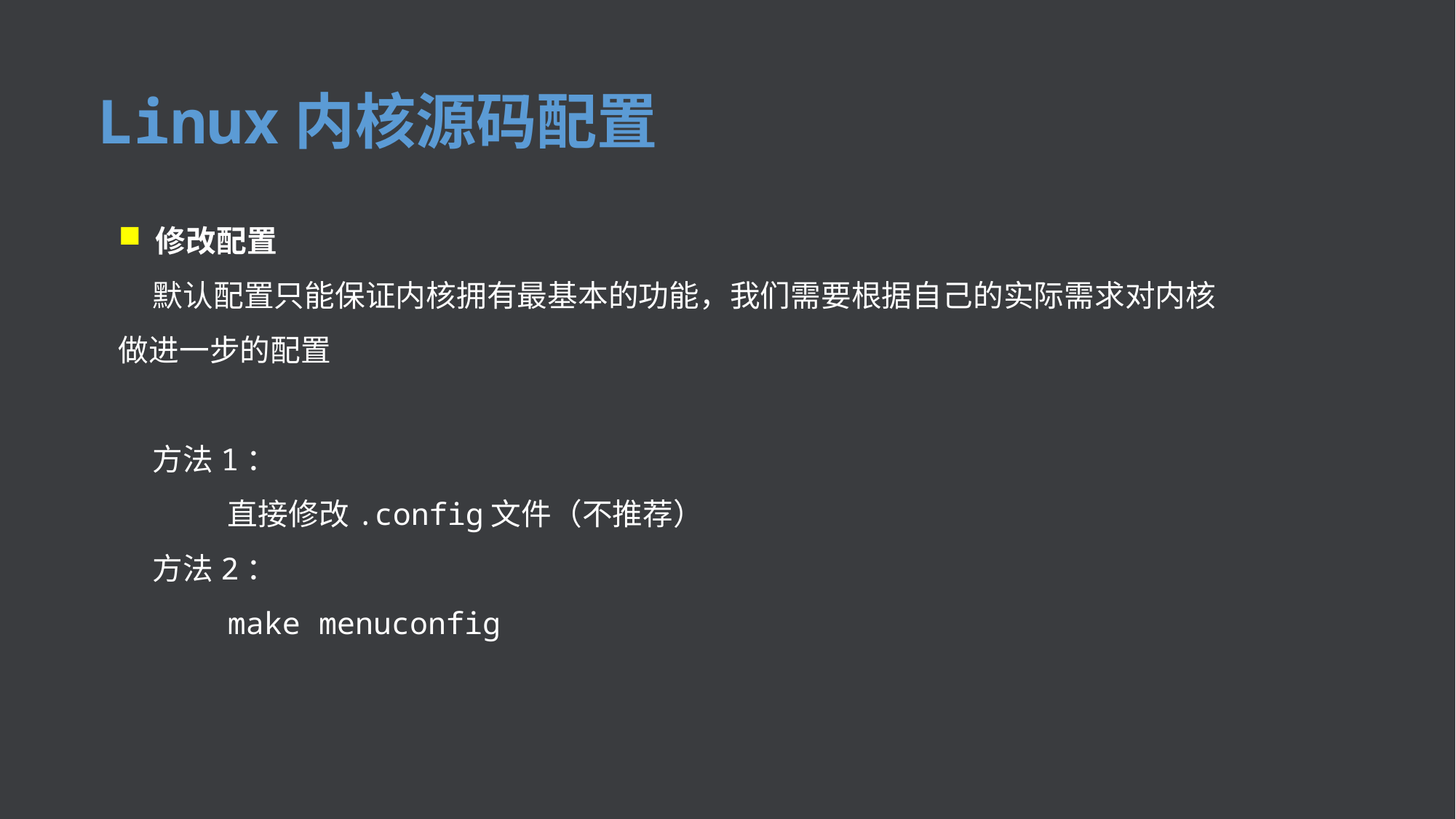

Linux内核源码配置

 修改配置
    默认配置只能保证内核拥有最基本的功能，我们需要根据自己的实际需求对内核做进一步的配置

    方法1：
	直接修改.config文件（不推荐）
    方法2：
	make menuconfig